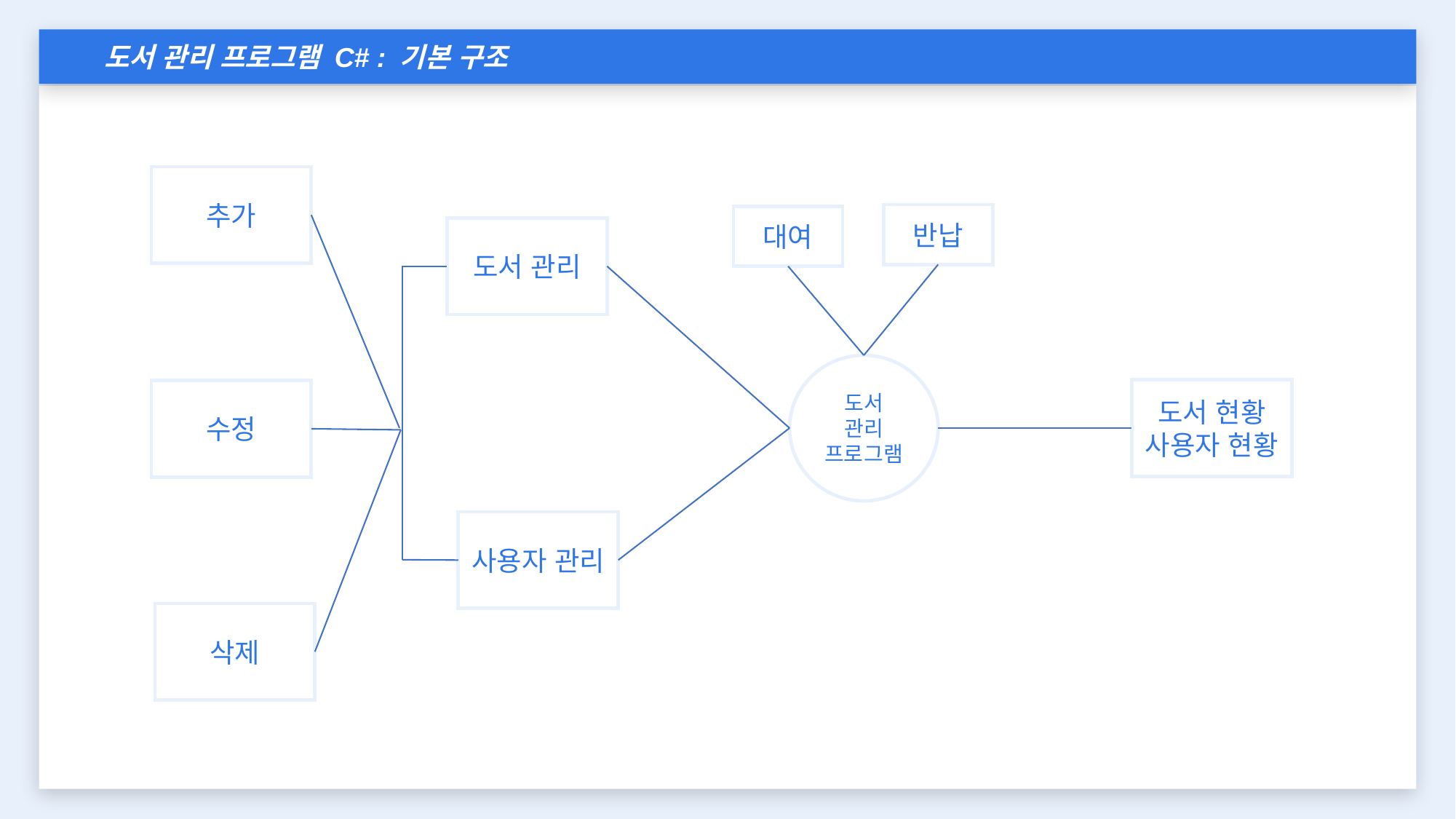

도서 관리 프로그램 C# : 기본 구조

추가
반납
대여
도서 관리
도서 관리
프로그램
도서 현황
사용자 현황
수정
사용자 관리
삭제